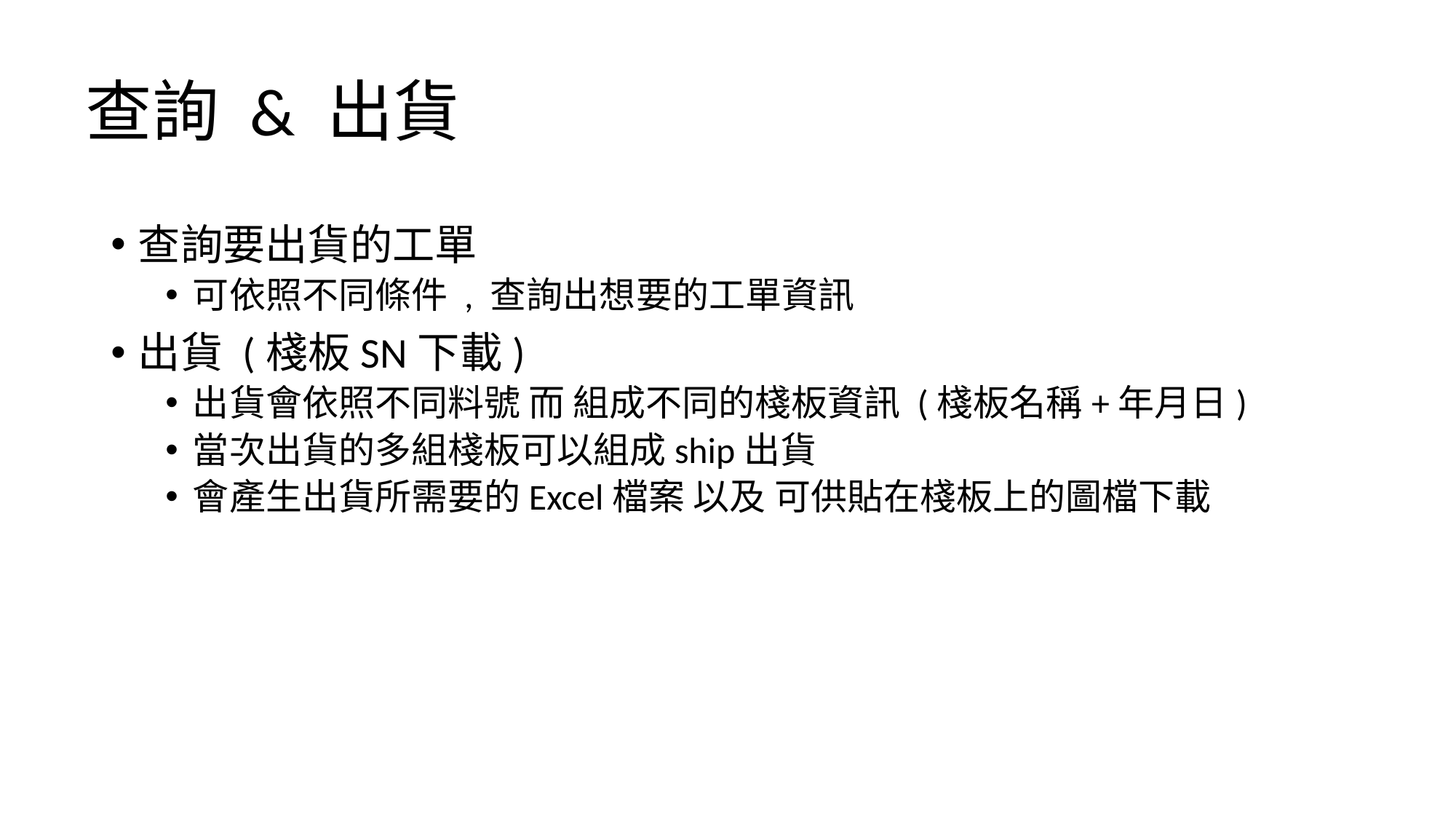

# 查詢 & 出貨
查詢要出貨的工單
可依照不同條件 , 查詢出想要的工單資訊
出貨 (棧板SN下載)
出貨會依照不同料號 而 組成不同的棧板資訊 (棧板名稱+年月日)
當次出貨的多組棧板可以組成ship出貨
會產生出貨所需要的Excel檔案 以及 可供貼在棧板上的圖檔下載